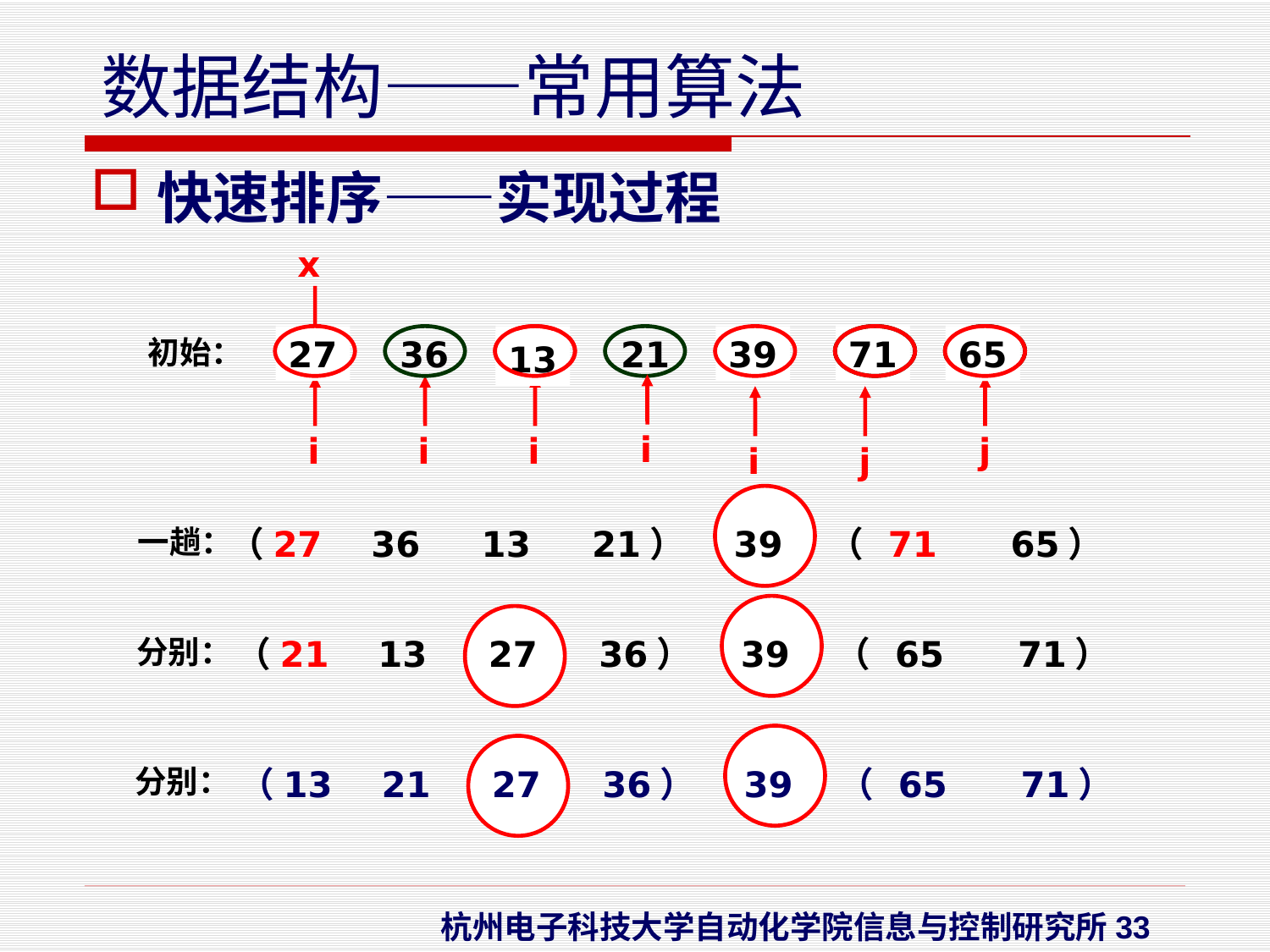

快速排序——实现过程
x

初始：
39     36     65     21     71     13     27
27

39

39

39

71

39

65

13

i

i

i

i

j

i

j

一趟：
（27    36     13     21）     39   （  71      65）

分别：
（21    13     27     36）     39   （  65      71）

分别：
（13    21     27     36）     39   （  65      71）